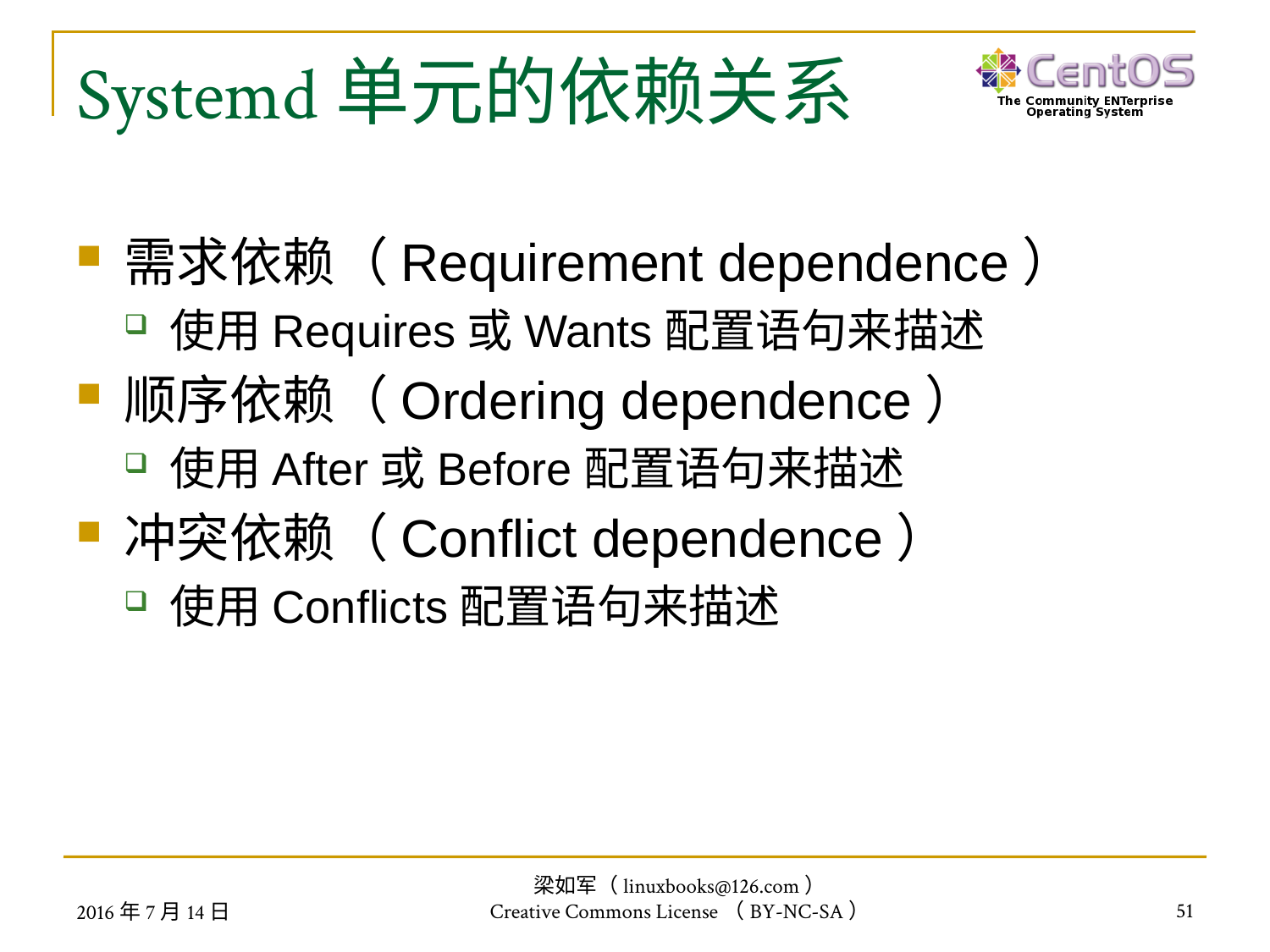

# Systemd单元的依赖关系
需求依赖（Requirement dependence）
使用Requires或Wants配置语句来描述
顺序依赖（Ordering dependence）
使用After或Before配置语句来描述
冲突依赖（Conflict dependence）
使用Conflicts配置语句来描述
梁如军（linuxbooks@126.com）
Creative Commons License（BY-NC-SA）
2016年7月14日
51